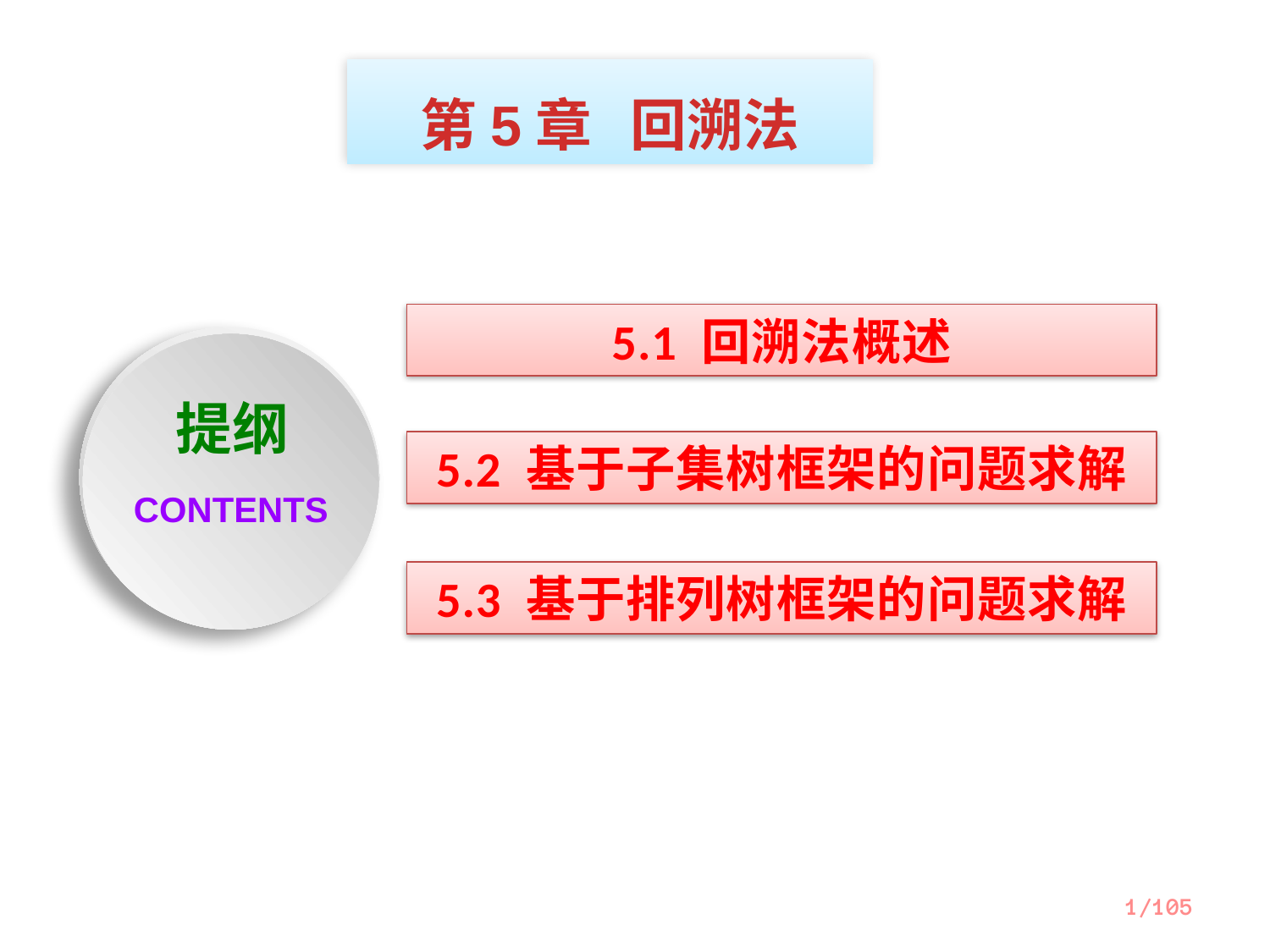

第5章   回溯法
5.1 回溯法概述

提纲
5.2 基于子集树框架的问题求解
CONTENTS
5.3 基于排列树框架的问题求解
1/105